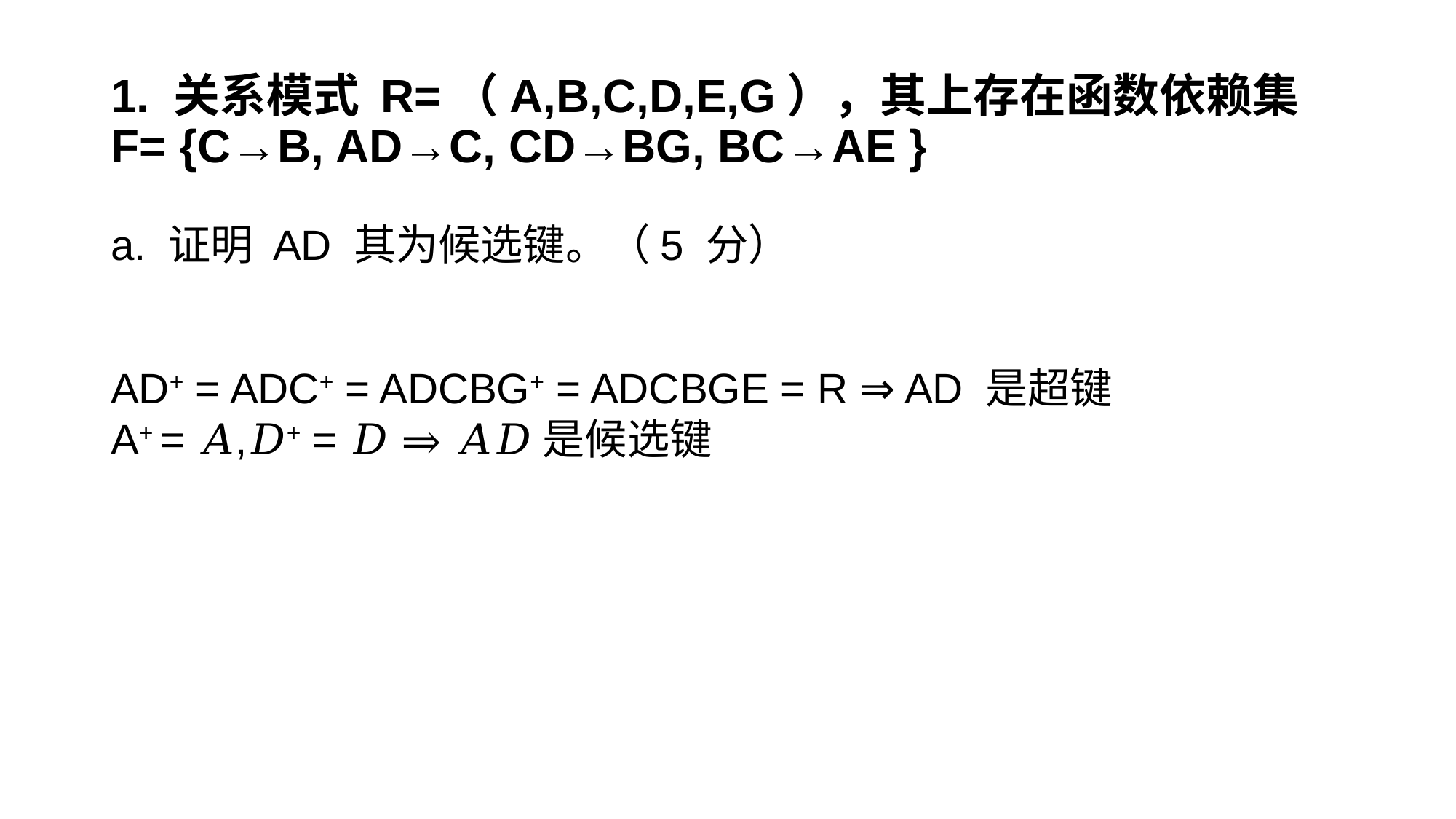

# 1. 关系模式 R=（A,B,C,D,E,G），其上存在函数依赖集 F= {C→B, AD→C, CD→BG, BC→AE }
a. 证明 AD 其为候选键。（5 分）
AD+ = ADC+ = ADCBG+ = ADCBGE = R ⇒ AD 是超键
A+ = 𝐴,𝐷+ = 𝐷 ⇒ 𝐴𝐷是候选键